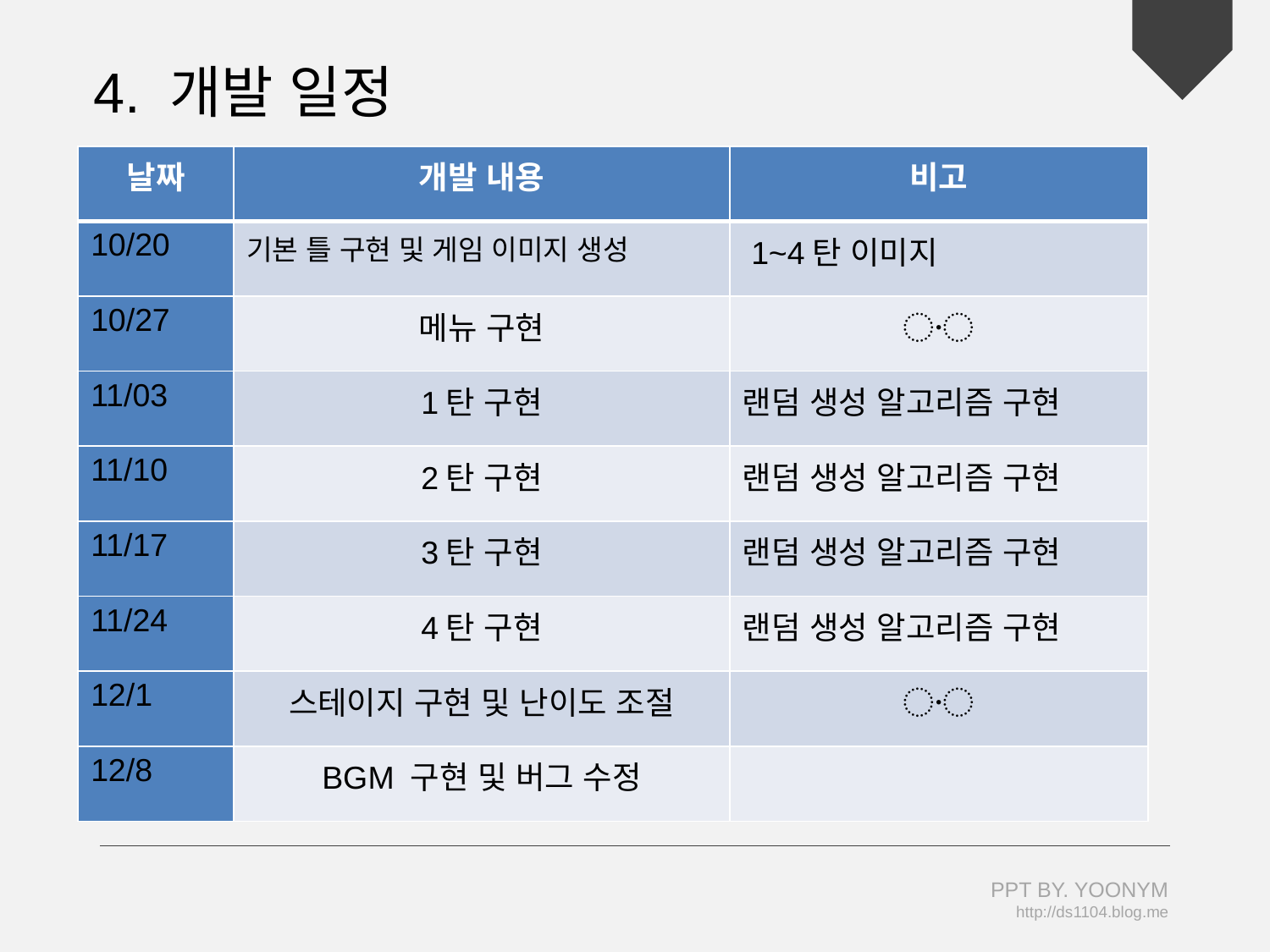

4. 개발 일정
| 날짜 | 개발 내용 | 비고 |
| --- | --- | --- |
| 10/20 | 기본 틀 구현 및 게임 이미지 생성 | 1~4탄 이미지 |
| 10/27 | 메뉴 구현 | 〮 |
| 11/03 | 1탄 구현 | 랜덤 생성 알고리즘 구현 |
| 11/10 | 2탄 구현 | 랜덤 생성 알고리즘 구현 |
| 11/17 | 3탄 구현 | 랜덤 생성 알고리즘 구현 |
| 11/24 | 4탄 구현 | 랜덤 생성 알고리즘 구현 |
| 12/1 | 스테이지 구현 및 난이도 조절 | 〮 |
| 12/8 | BGM 구현 및 버그 수정 |  |
PPT BY. YOONYM
　http://ds1104.blog.me